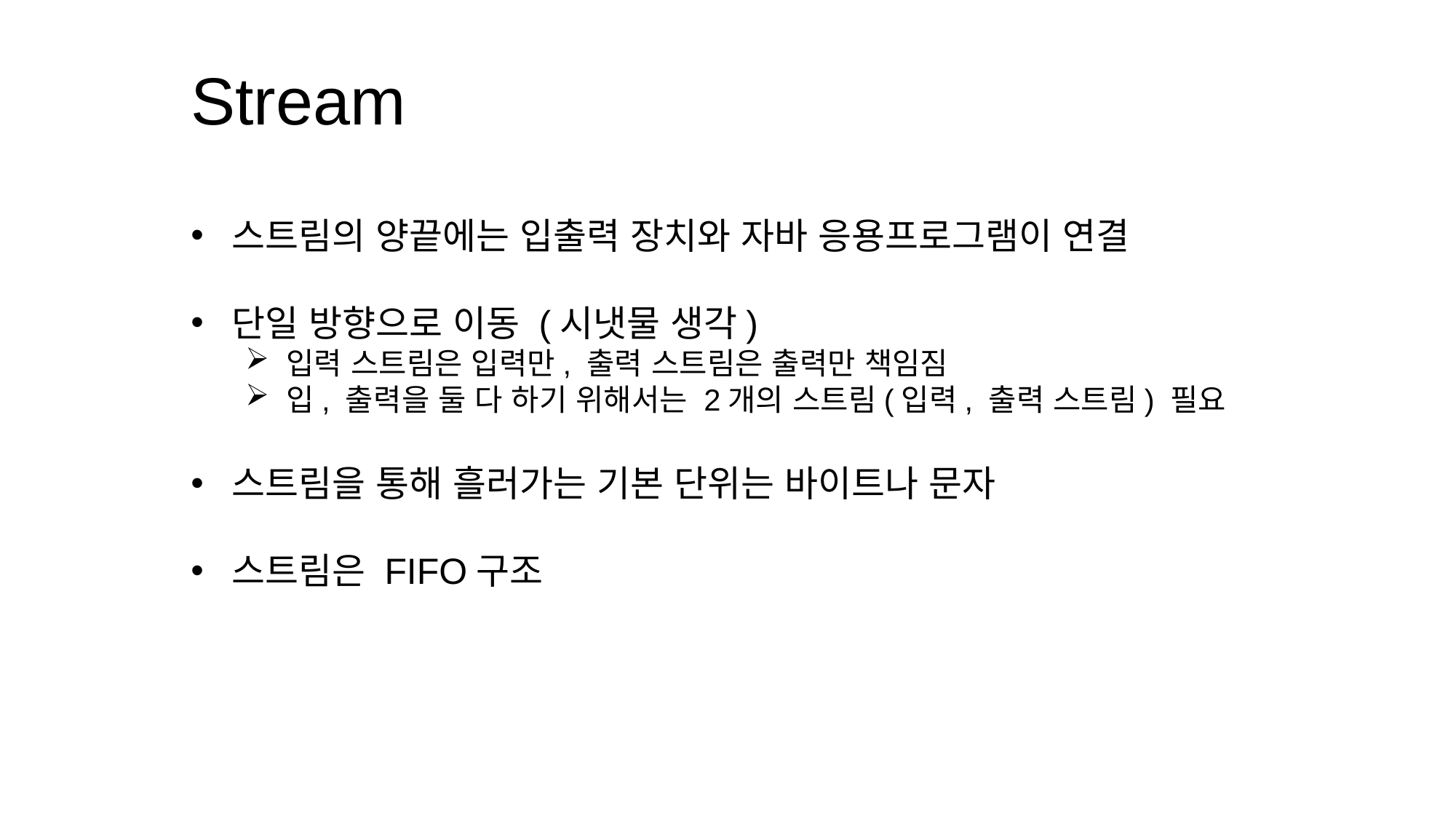

Stream
스트림의 양끝에는 입출력 장치와 자바 응용프로그램이 연결

단일 방향으로 이동 (시냇물 생각)
입력 스트림은 입력만, 출력 스트림은 출력만 책임짐
입, 출력을 둘 다 하기 위해서는 2개의 스트림(입력, 출력 스트림) 필요

스트림을 통해 흘러가는 기본 단위는 바이트나 문자

스트림은 FIFO구조